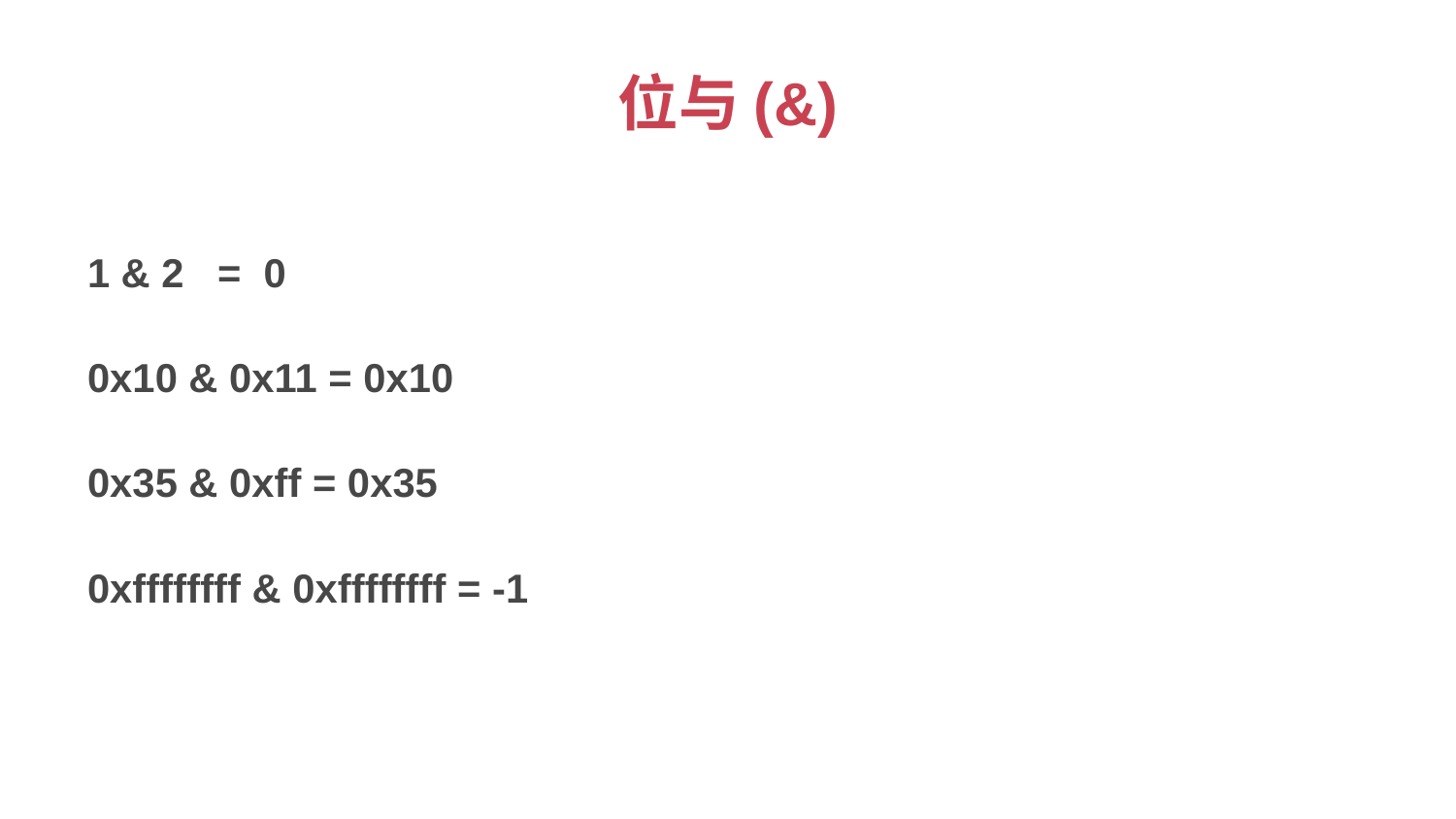

# 位与(&)
1 & 2   =  0
0x10 & 0x11 = 0x10
0x35 & 0xff = 0x35
0xffffffff & 0xffffffff = -1